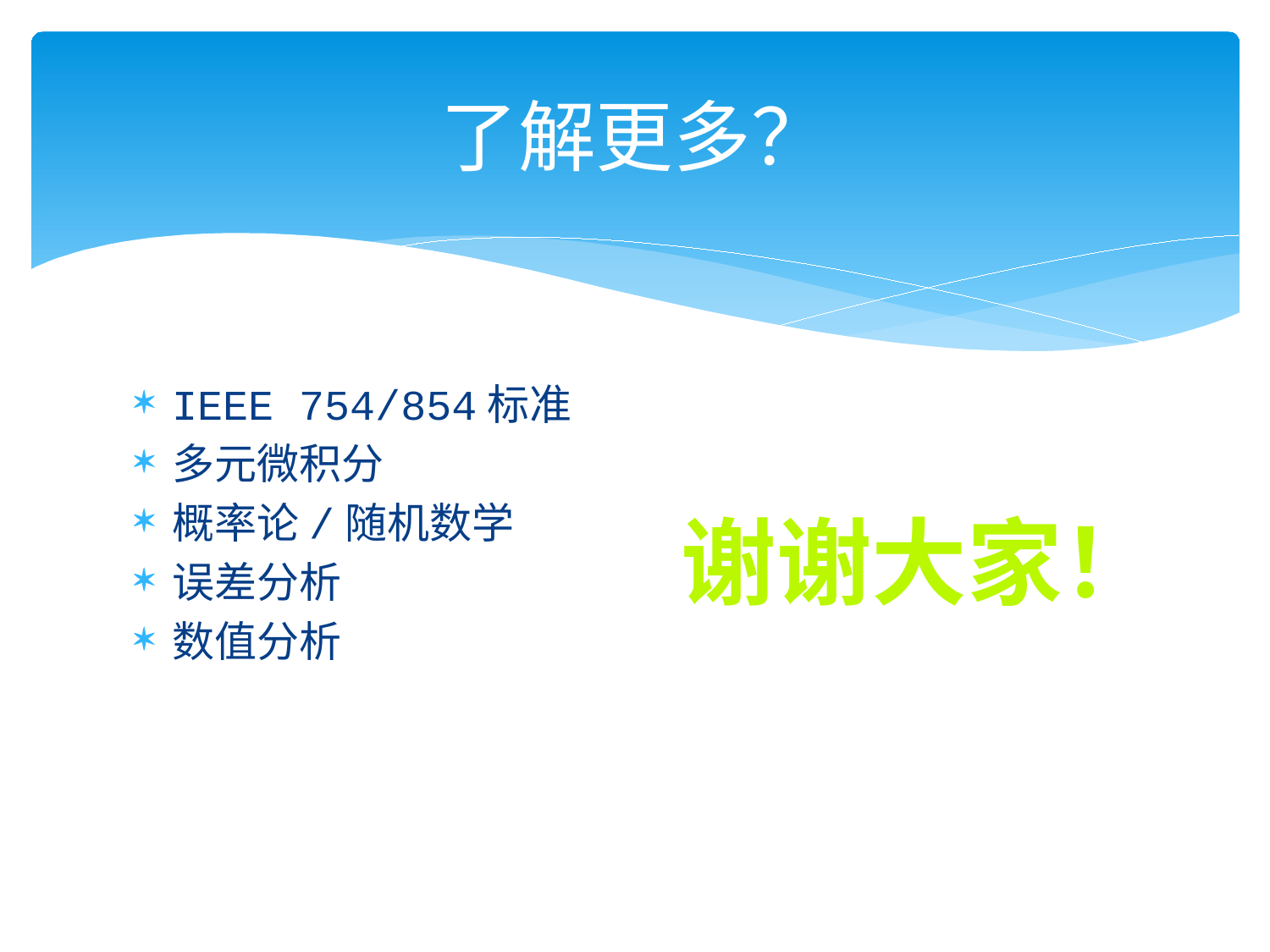

# 了解更多？
IEEE 754/854标准
多元微积分
概率论/随机数学
误差分析
数值分析
谢谢大家！